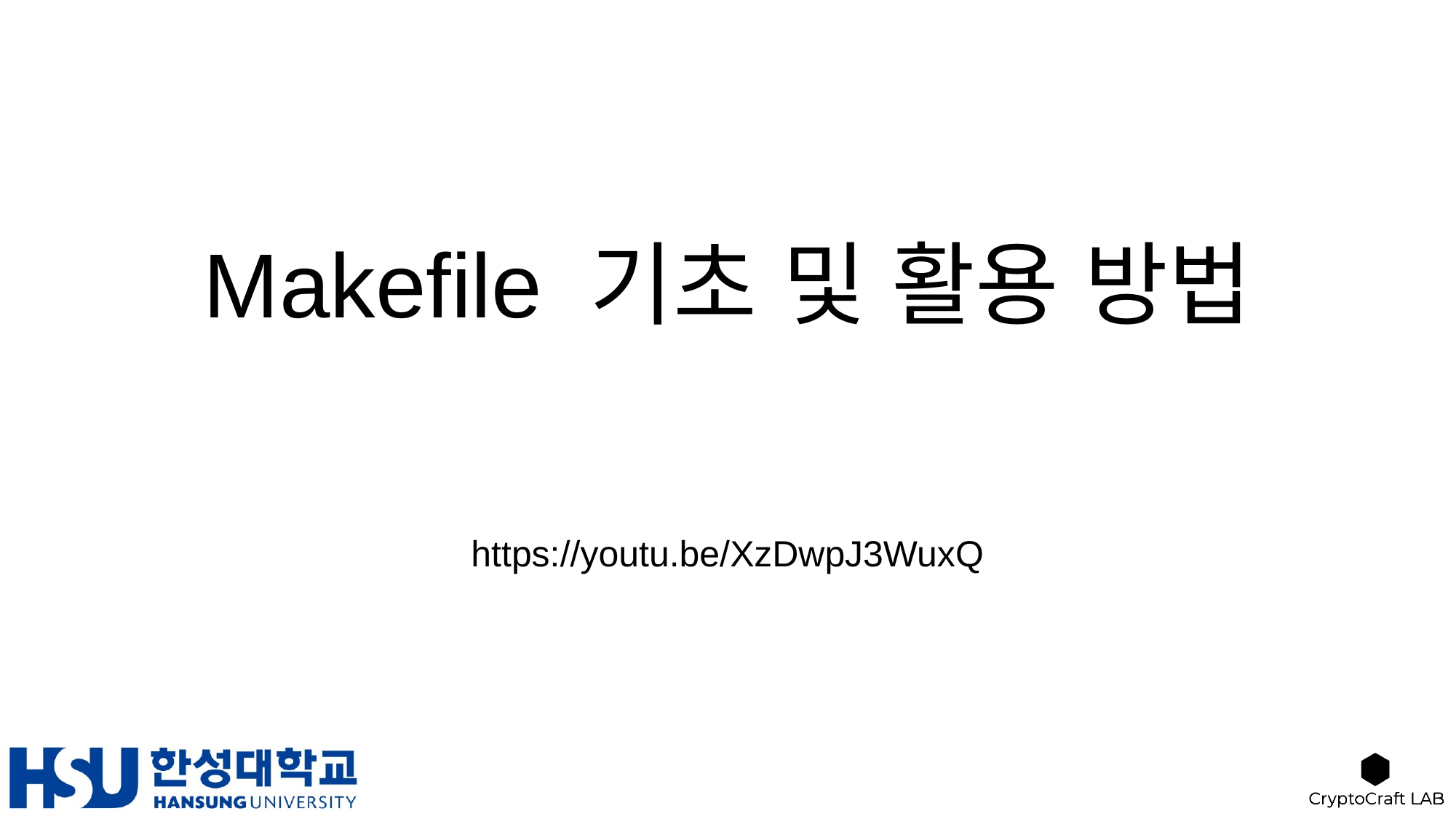

# Makefile 기초 및 활용 방법
https://youtu.be/XzDwpJ3WuxQ